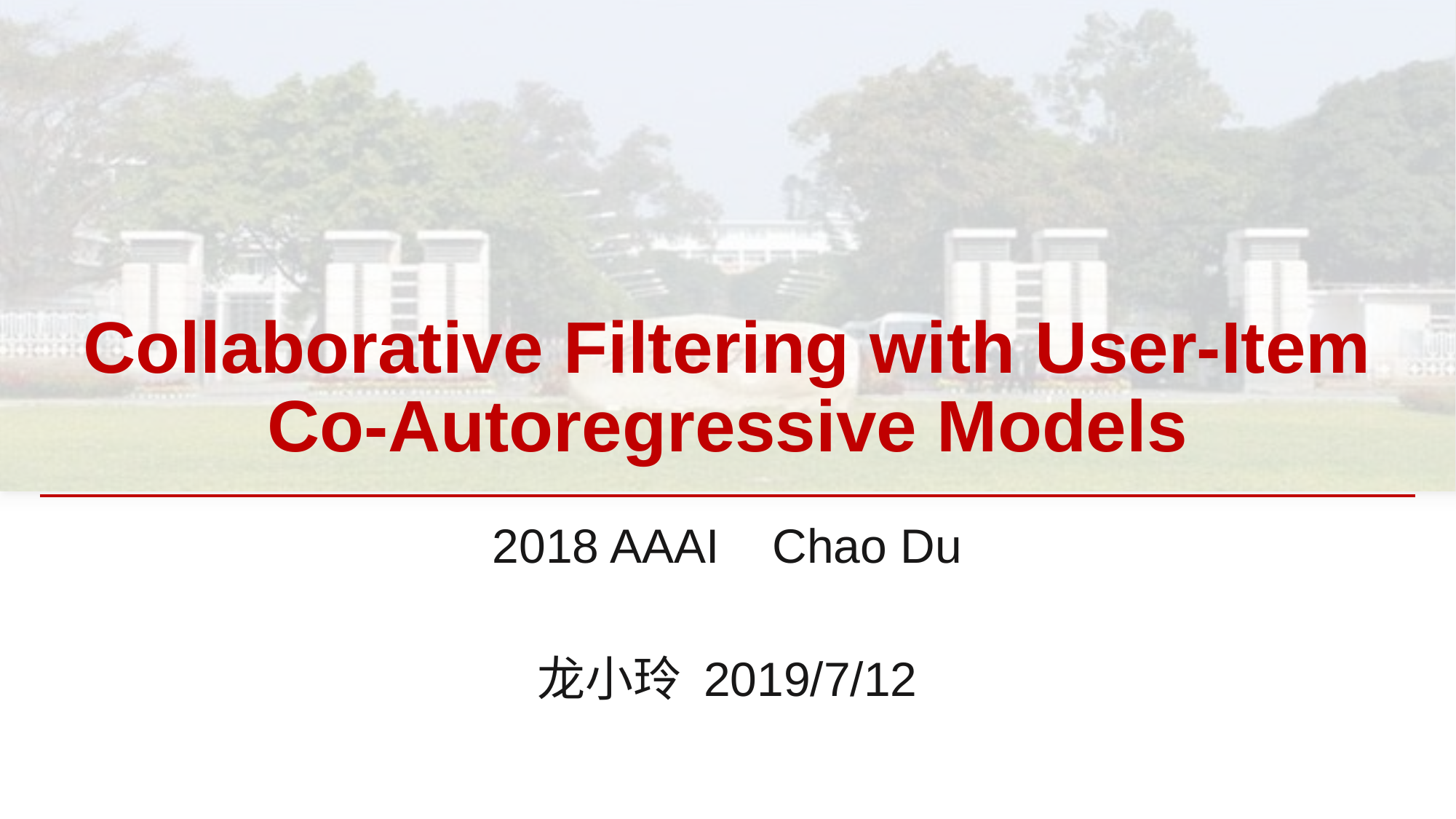

# Collaborative Filtering with User-Item Co-Autoregressive Models
2018 AAAI    Chao Du

龙小玲 2019/7/12